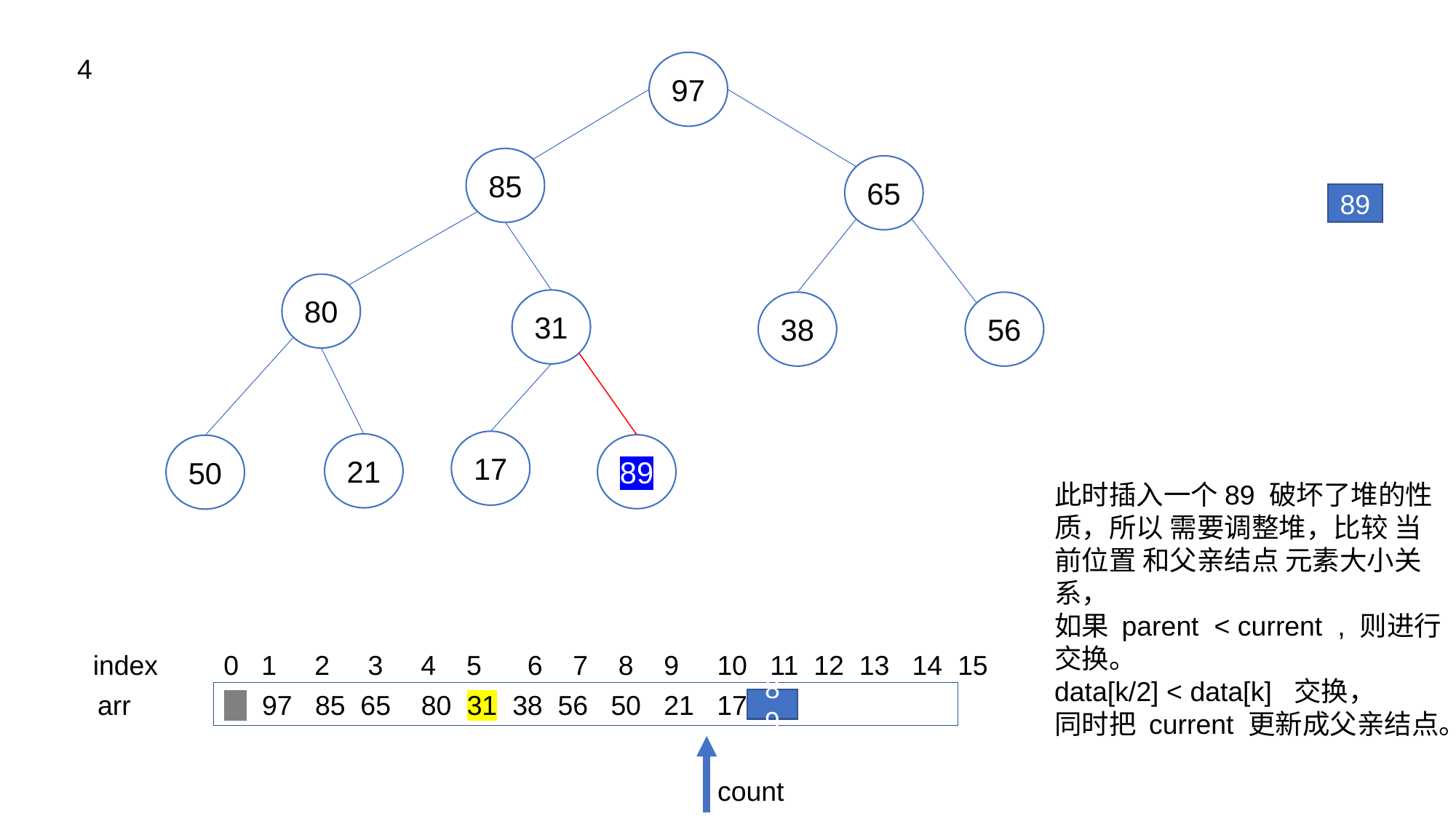

4
97
85
65
89
80
31
56
38
17
21
89
50
此时插入一个89 破坏了堆的性质，所以 需要调整堆，比较 当前位置 和父亲结点 元素大小关系，
如果 parent  < current  , 则进行交换。
data[k/2] < data[k]  交换，
同时把 current 更新成父亲结点。
index
 0   1     2     3     4    5      6    7    8    9     10   11  12  13   14  15
arr
     97   85  65    80  31  38  56   50   21   17
89
count